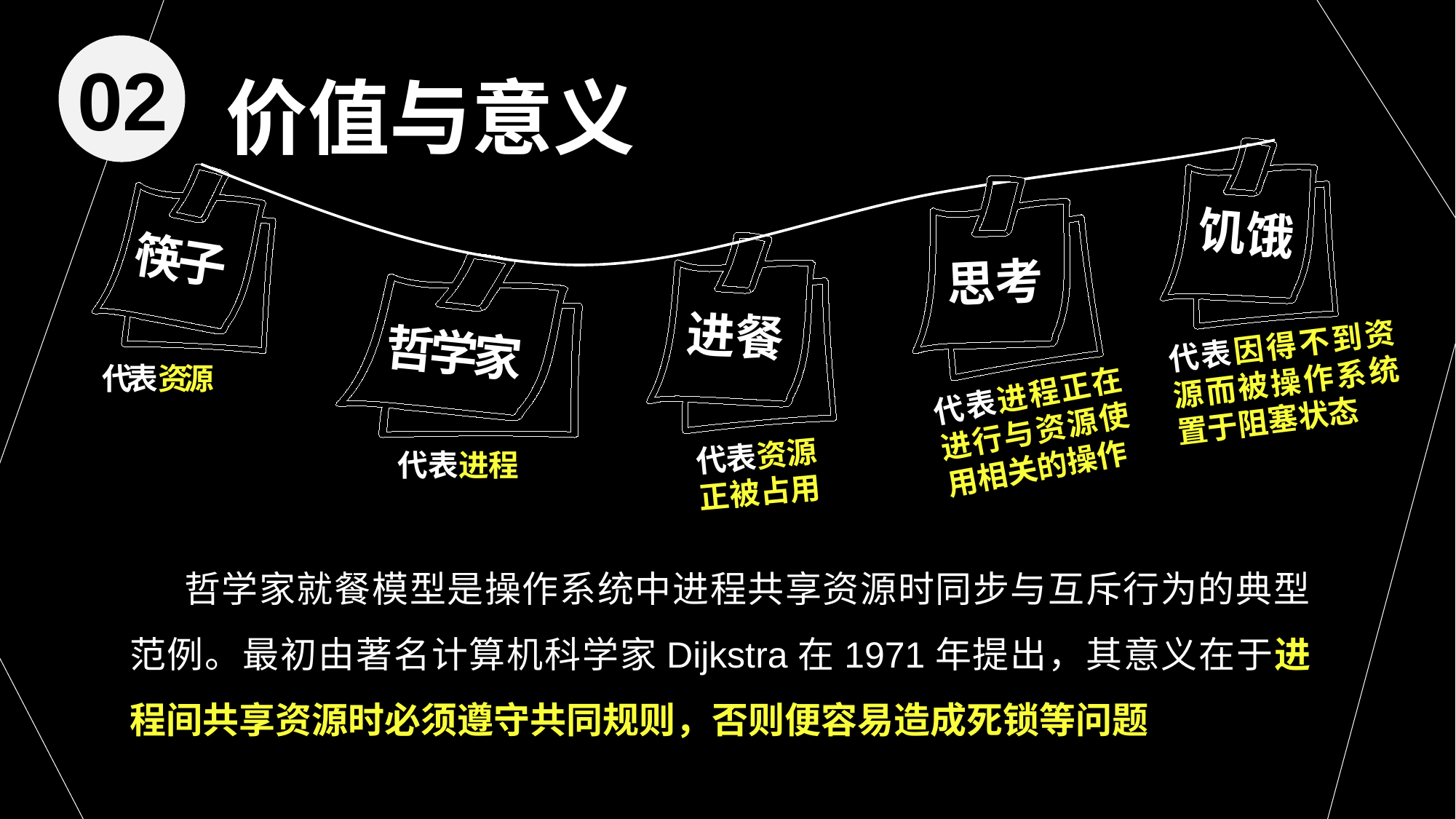

价值与意义

02

饥饿
代表因得不到资源而被操作系统置于阻塞状态
筷子
代表资源
思考
代表进程正在进行与资源使用相关的操作
进餐
代表资源正被占用
哲学家
代表进程
哲学家就餐模型是操作系统中进程共享资源时同步与互斥行为的典型范例。最初由著名计算机科学家Dijkstra在1971年提出，其意义在于进程间共享资源时必须遵守共同规则，否则便容易造成死锁等问题